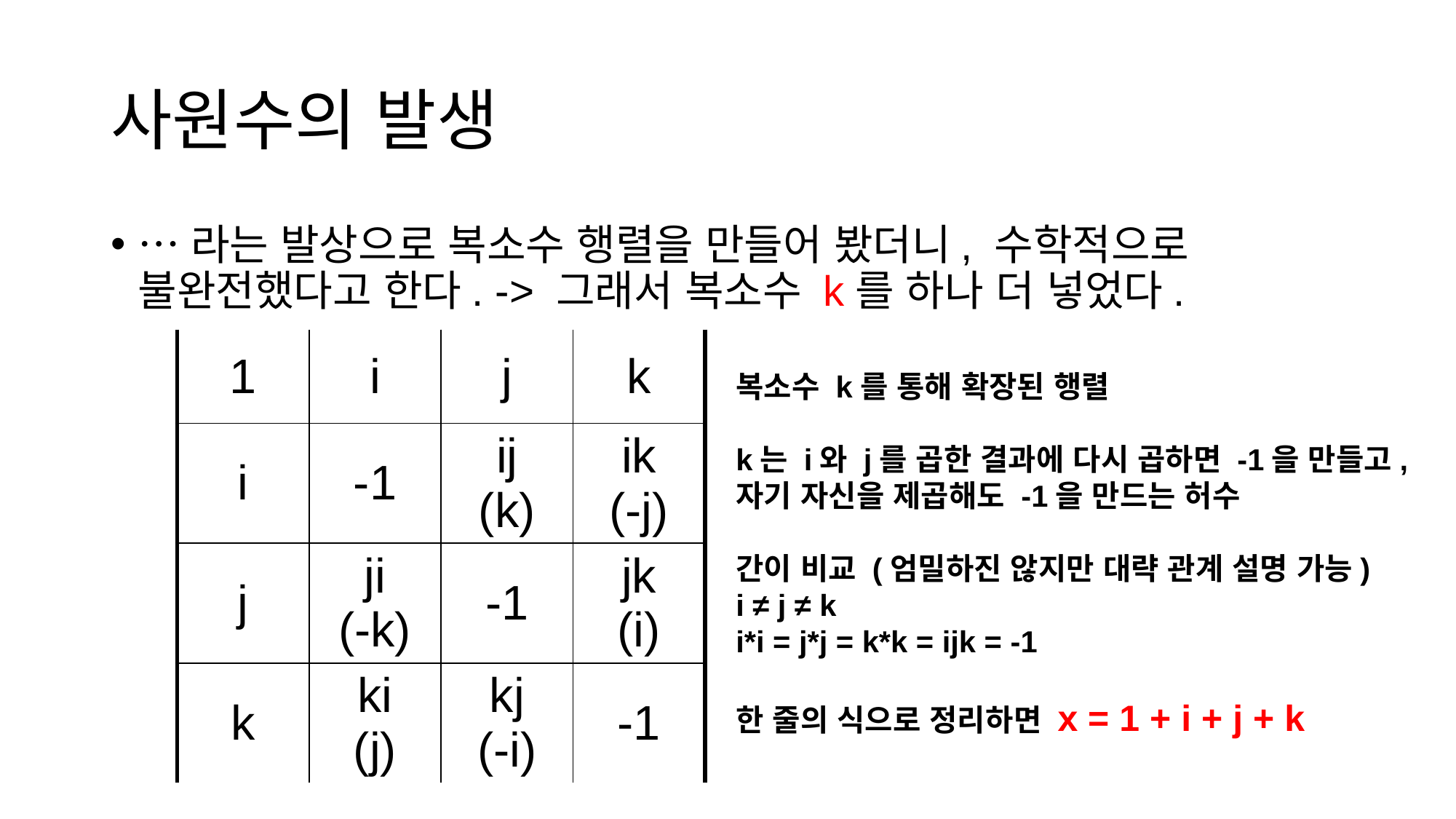

# 사원수의 발생
…라는 발상으로 복소수 행렬을 만들어 봤더니, 수학적으로
불완전했다고 한다. -> 그래서 복소수 k를 하나 더 넣었다.
| 1 | i | j | k |
| --- | --- | --- | --- |
| i | -1 | ij (k) | ik (-j) |
| j | ji (-k) | -1 | jk (i) |
| k | ki (j) | kj (-i) | -1 |
복소수 k를 통해 확장된 행렬

k는 i와 j를 곱한 결과에 다시 곱하면 -1을 만들고, 자기 자신을 제곱해도 -1을 만드는 허수

간이 비교 (엄밀하진 않지만 대략 관계 설명 가능)
i ≠ j ≠ k
i*i = j*j = k*k = ijk = -1

한 줄의 식으로 정리하면 x = 1 + i + j + k